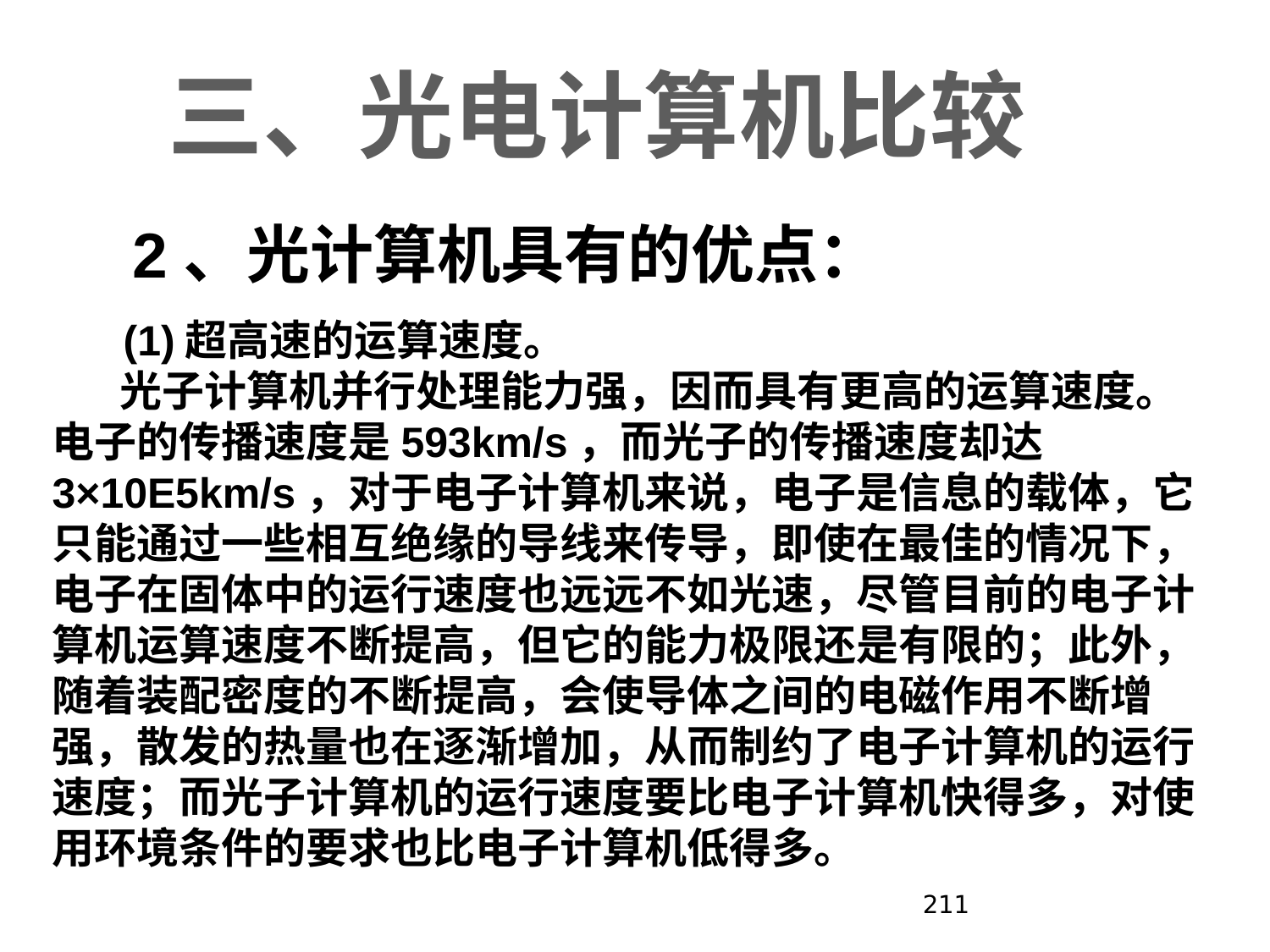

三、光电计算机比较
2、光计算机具有的优点：
      (1)超高速的运算速度。
      光子计算机并行处理能力强，因而具有更高的运算速度。电子的传播速度是593km/s，而光子的传播速度却达3×10E5km/s，对于电子计算机来说，电子是信息的载体，它只能通过一些相互绝缘的导线来传导，即使在最佳的情况下，电子在固体中的运行速度也远远不如光速，尽管目前的电子计算机运算速度不断提高，但它的能力极限还是有限的；此外，随着装配密度的不断提高，会使导体之间的电磁作用不断增强，散发的热量也在逐渐增加，从而制约了电子计算机的运行速度；而光子计算机的运行速度要比电子计算机快得多，对使用环境条件的要求也比电子计算机低得多。
211